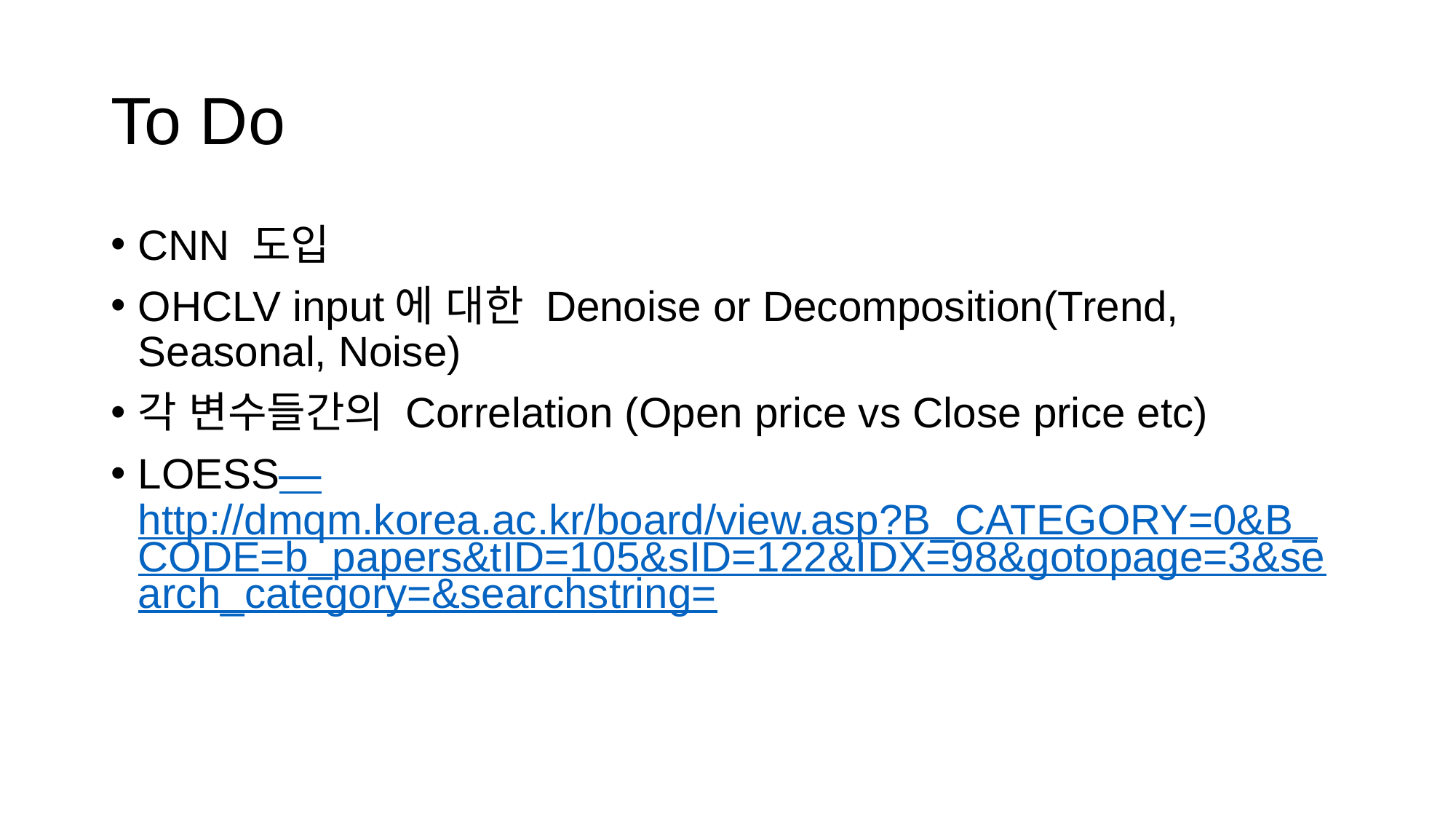

# To Do
CNN 도입
OHCLV input에 대한 Denoise or Decomposition(Trend, Seasonal, Noise)
각 변수들간의 Correlation (Open price vs Close price etc)
LOESS—http://dmqm.korea.ac.kr/board/view.asp?B_CATEGORY=0&B_CODE=b_papers&tID=105&sID=122&IDX=98&gotopage=3&search_category=&searchstring=